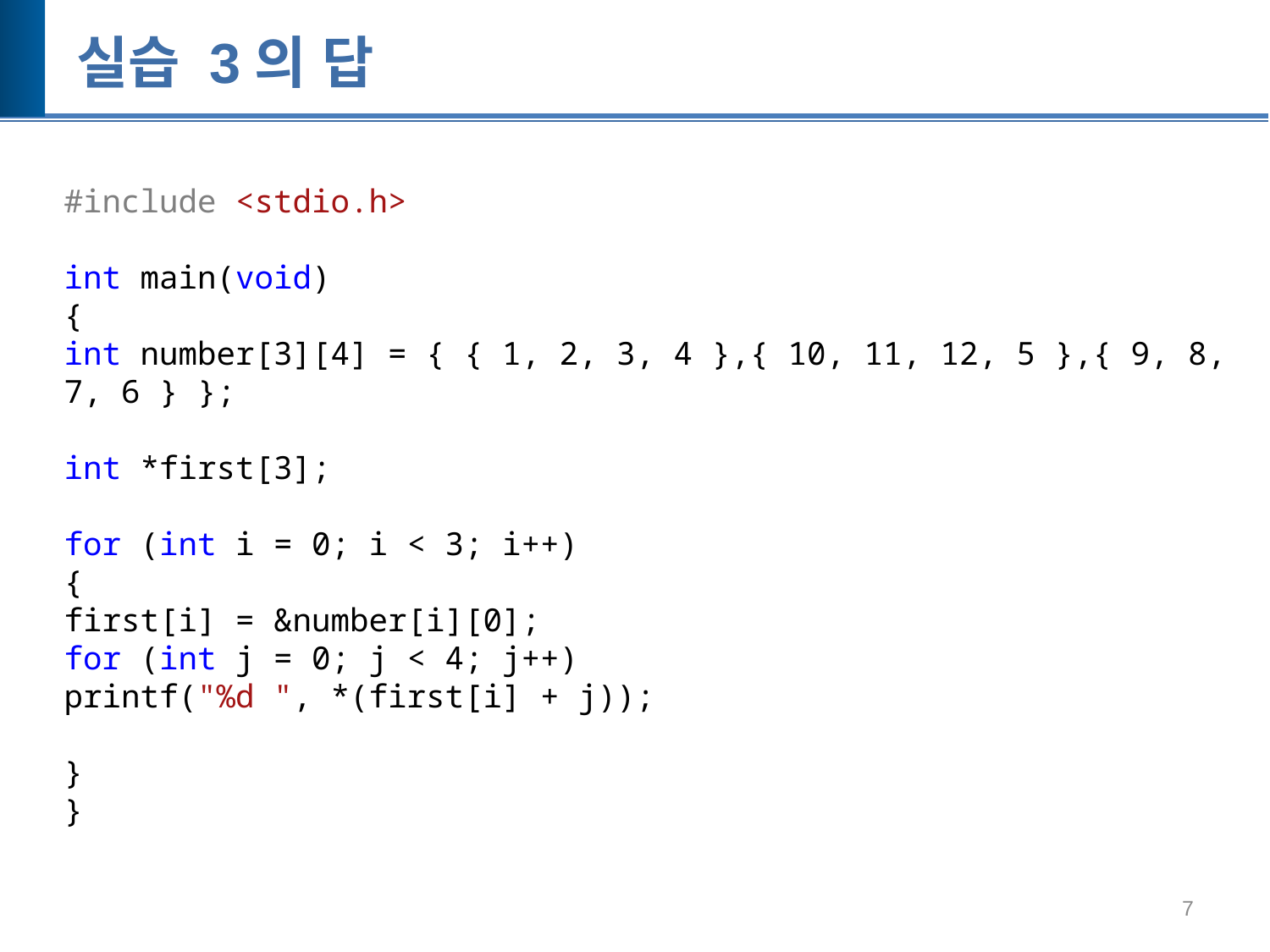

# 실습 3의 답
#include <stdio.h>

int main(void)
{
int number[3][4] = { { 1, 2, 3, 4 },{ 10, 11, 12, 5 },{ 9, 8, 7, 6 } };

int *first[3];

for (int i = 0; i < 3; i++)
{
first[i] = &number[i][0];
for (int j = 0; j < 4; j++)
printf("%d ", *(first[i] + j));

}
}
7